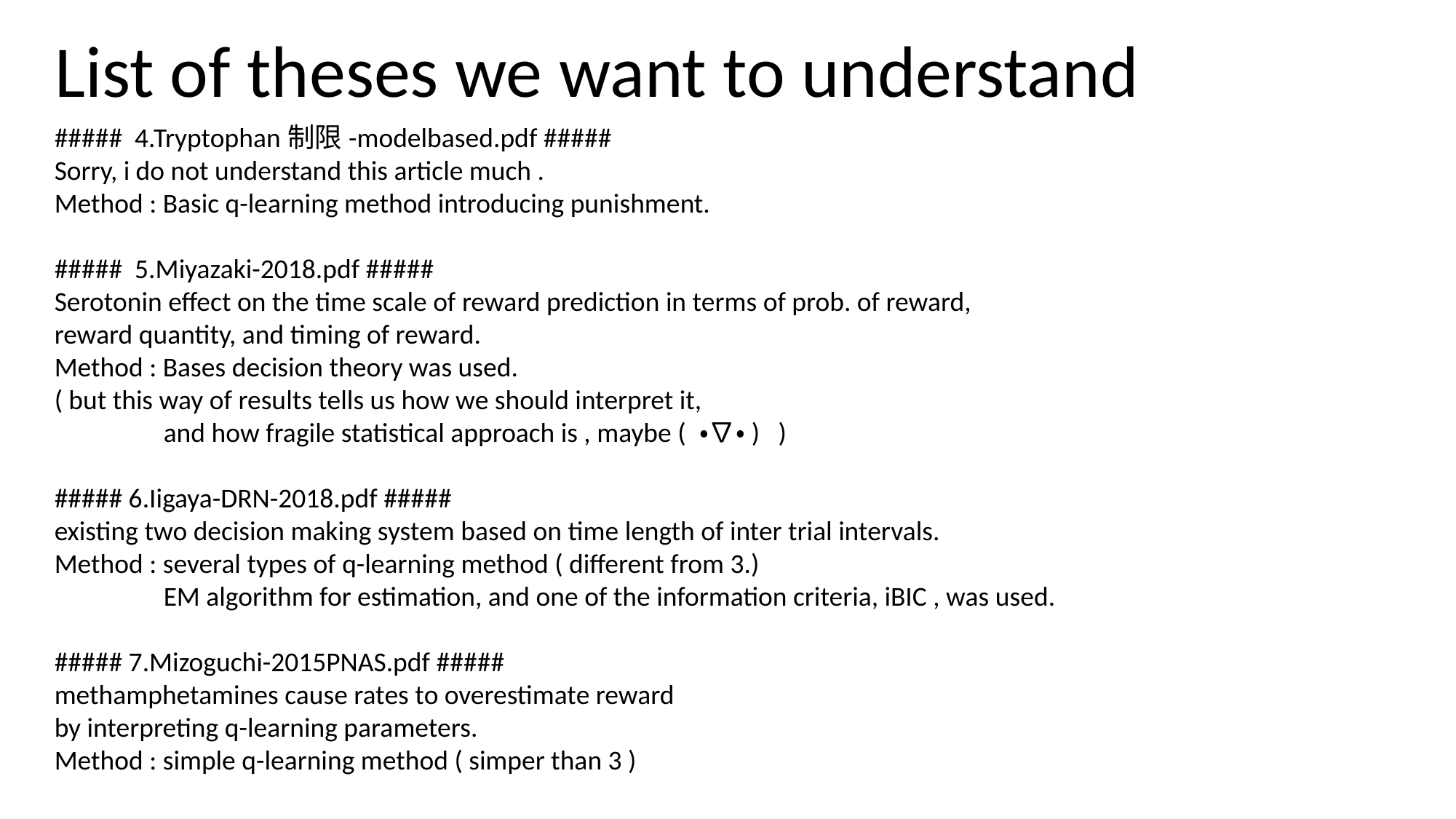

List of theses we want to understand

#####  4.Tryptophan制限-modelbased.pdf #####
Sorry, i do not understand this article much .
Method : Basic q-learning method introducing punishment.

#####  5.Miyazaki-2018.pdf #####
Serotonin effect on the time scale of reward prediction in terms of prob. of reward,
reward quantity, and timing of reward.
Method : Bases decision theory was used.
( but this way of results tells us how we should interpret it,
	and how fragile statistical approach is , maybe ( ・∇・)   )

##### 6.Iigaya-DRN-2018.pdf #####
existing two decision making system based on time length of inter trial intervals.
Method : several types of q-learning method ( different from 3.)
	EM algorithm for estimation, and one of the information criteria, iBIC , was used.

##### 7.Mizoguchi-2015PNAS.pdf #####
methamphetamines cause rates to overestimate reward
by interpreting q-learning parameters.
Method : simple q-learning method ( simper than 3 )